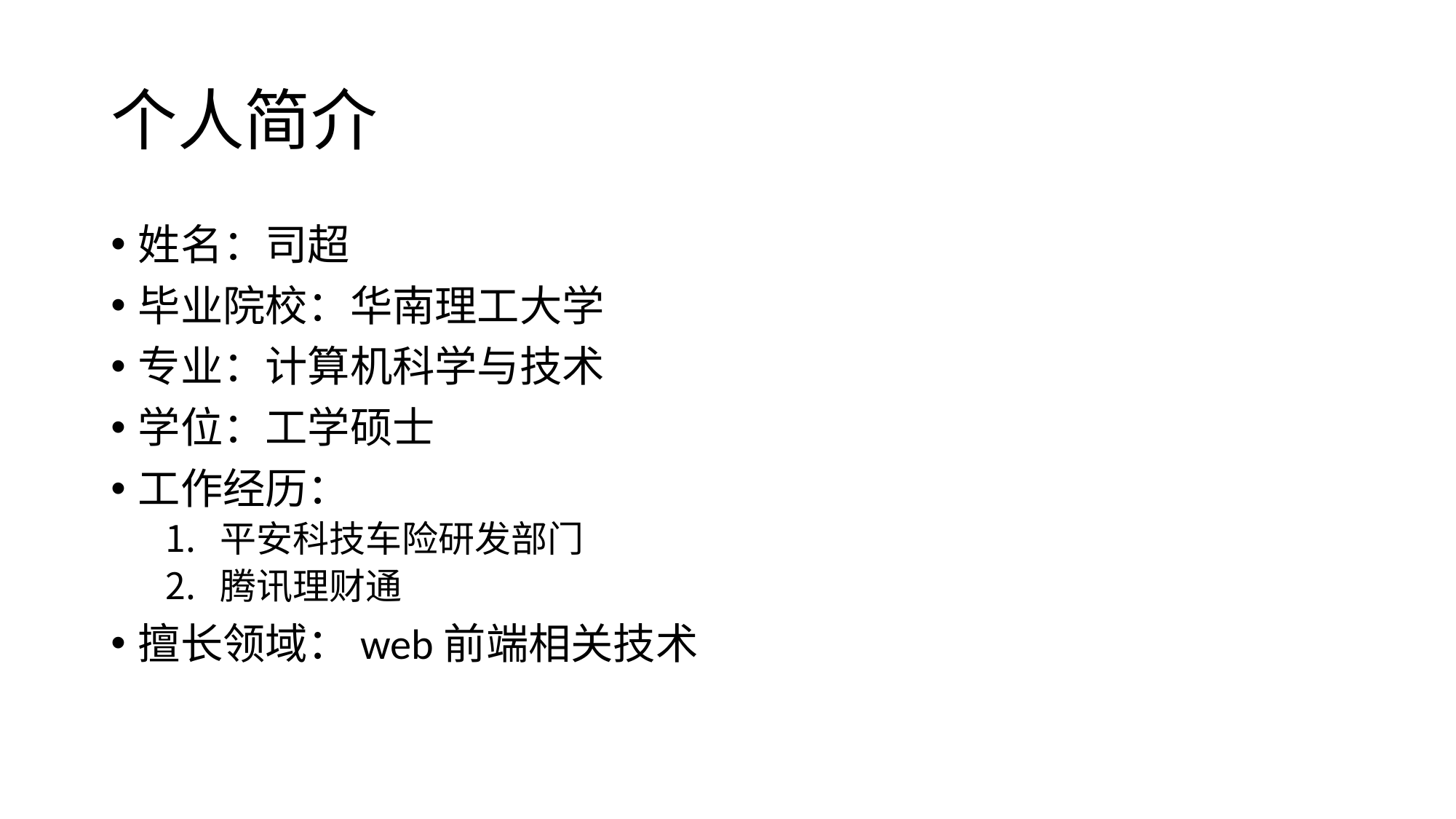

# 个人简介
姓名：司超
毕业院校：华南理工大学
专业：计算机科学与技术
学位：工学硕士
工作经历：
平安科技车险研发部门
腾讯理财通
擅长领域：web前端相关技术